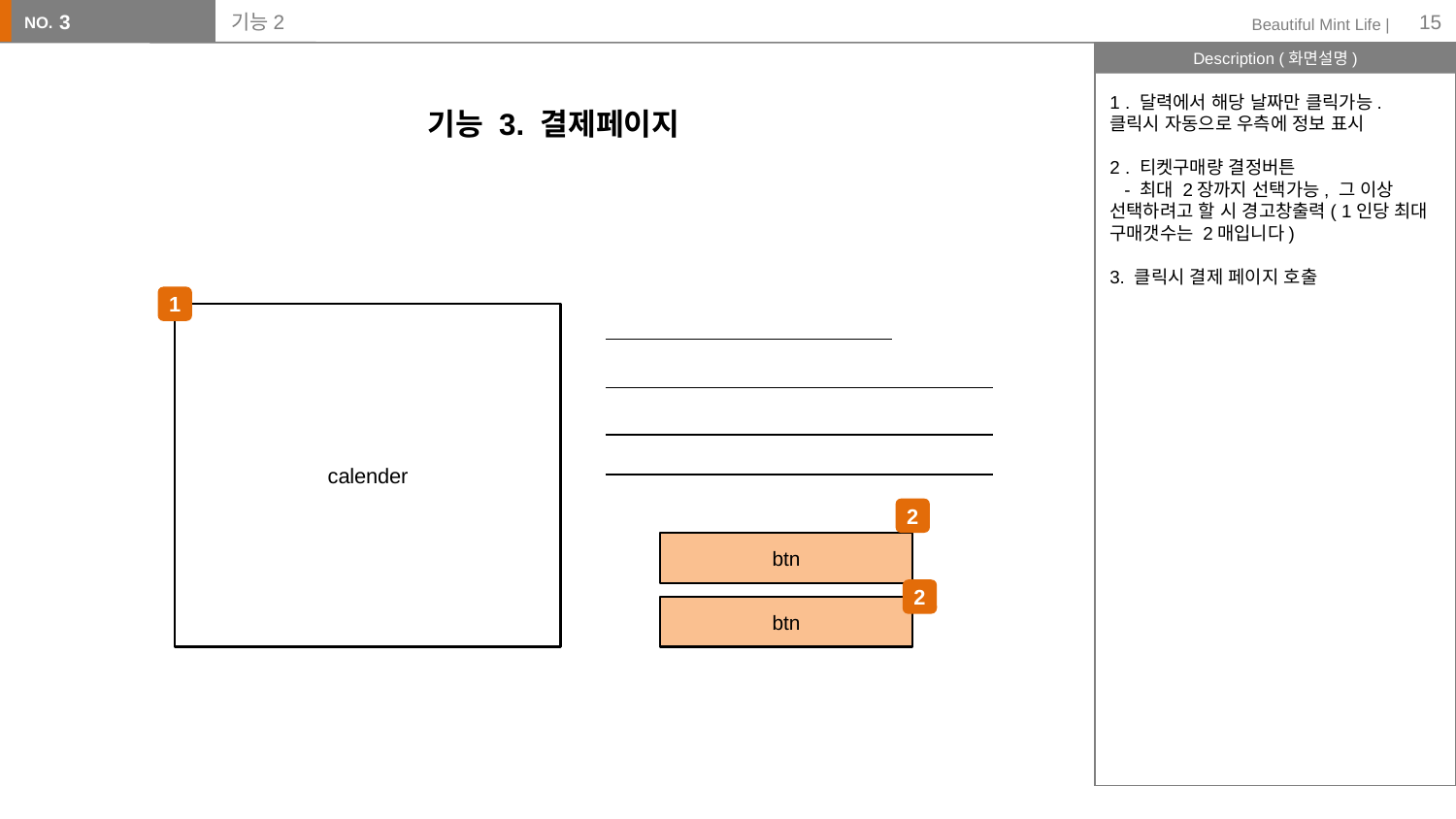

3
# 기능2
15
기능 3. 결제페이지
1 . 달력에서 해당 날짜만 클릭가능.
클릭시 자동으로 우측에 정보 표시

2 . 티켓구매량 결정버튼
  - 최대 2장까지 선택가능, 그 이상 선택하려고 할 시 경고창출력( 1인당 최대 구매갯수는 2매입니다)
3. 클릭시 결제 페이지 호출
1
calender
btn
btn
2
2